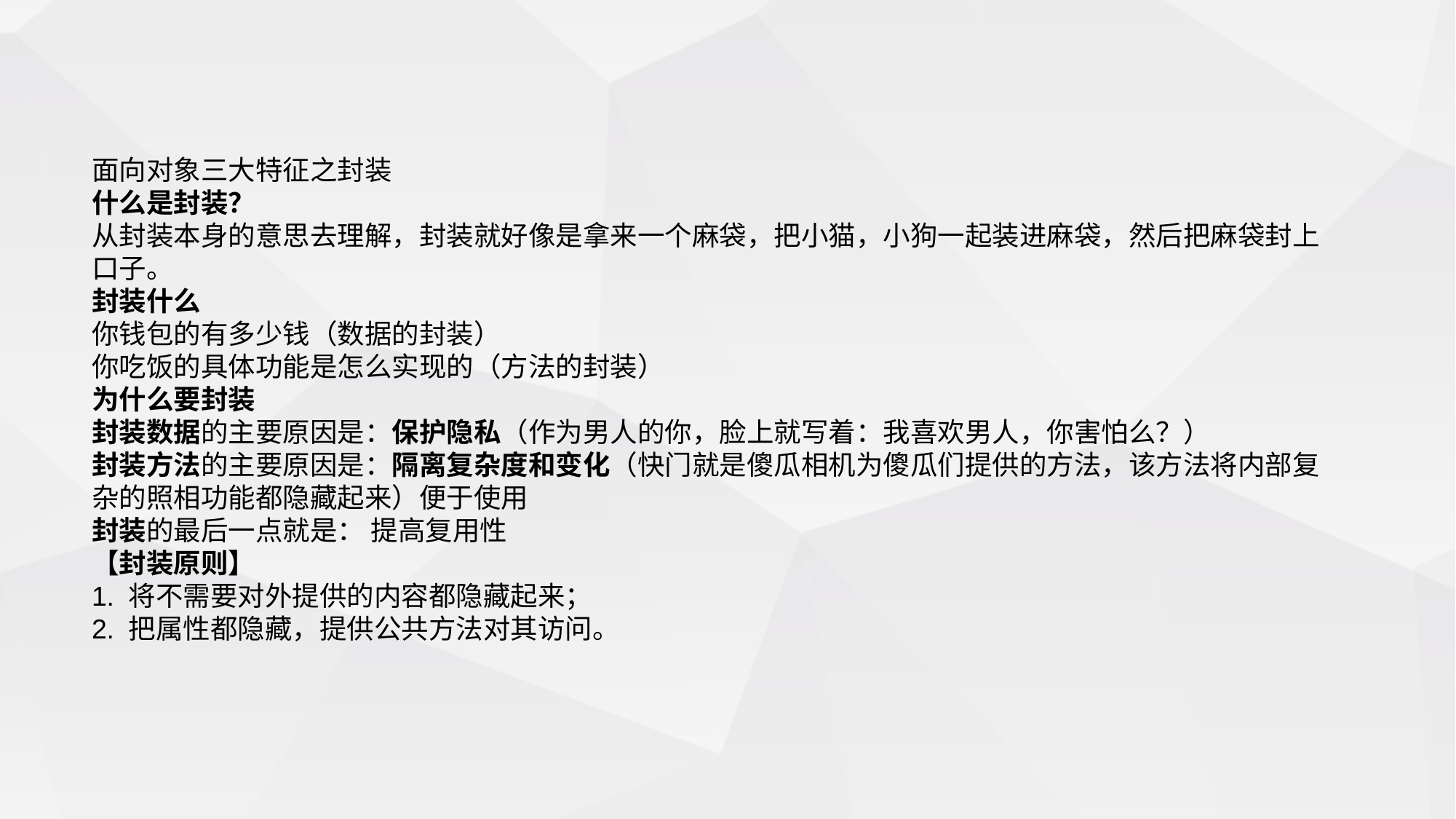

面向对象三大特征之封装
什么是封装？
从封装本身的意思去理解，封装就好像是拿来一个麻袋，把小猫，小狗一起装进麻袋，然后把麻袋封上口子。
封装什么
你钱包的有多少钱（数据的封装）
你吃饭的具体功能是怎么实现的（方法的封装）
为什么要封装
封装数据的主要原因是：保护隐私（作为男人的你，脸上就写着：我喜欢男人，你害怕么？）
封装方法的主要原因是：隔离复杂度和变化（快门就是傻瓜相机为傻瓜们提供的方法，该方法将内部复杂的照相功能都隐藏起来）便于使用
封装的最后一点就是： 提高复用性
【封装原则】
1. 将不需要对外提供的内容都隐藏起来；
2. 把属性都隐藏，提供公共方法对其访问。